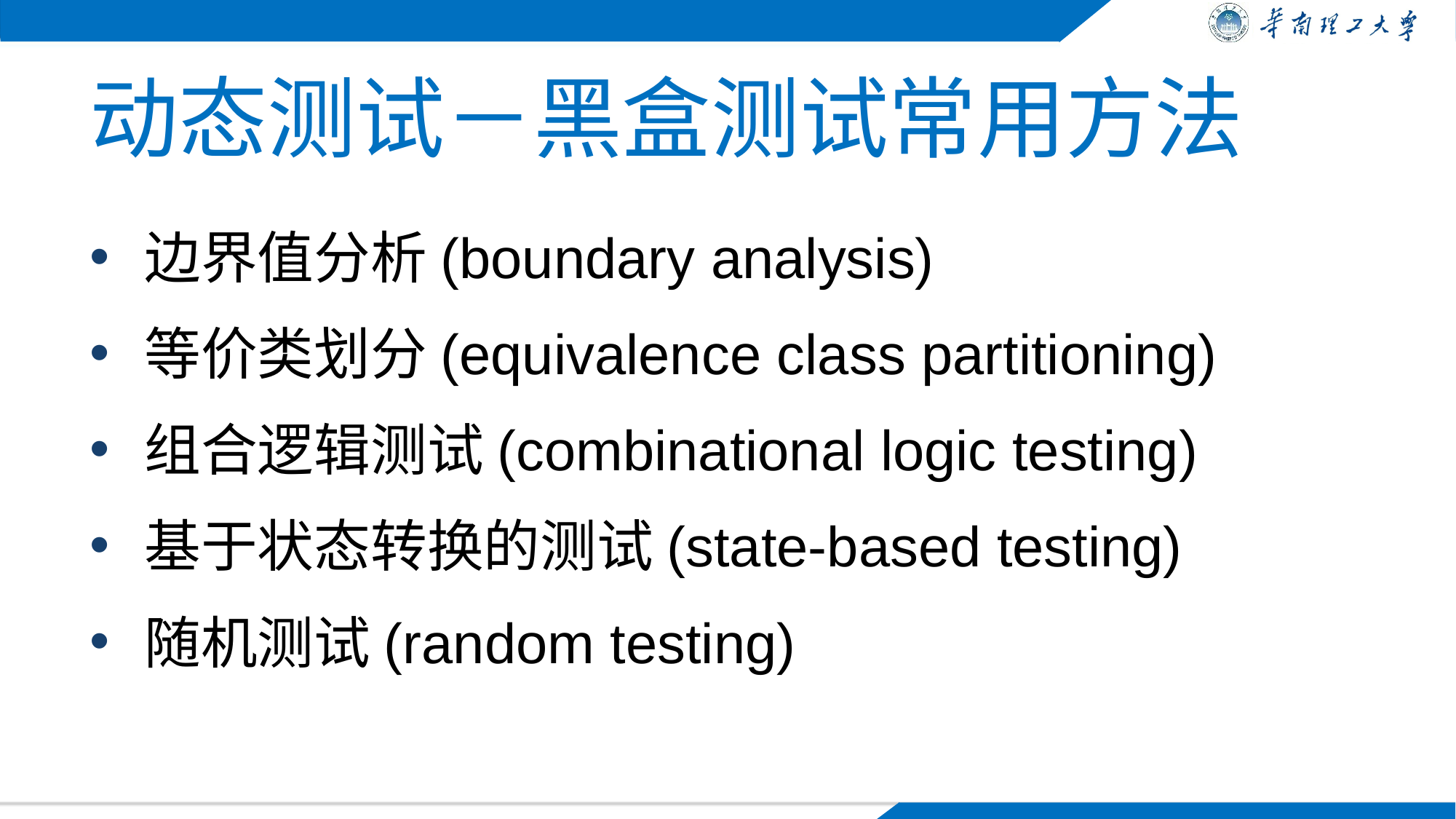

# 动态测试－黑盒测试常用方法
边界值分析(boundary analysis)
等价类划分(equivalence class partitioning)
组合逻辑测试(combinational logic testing)
基于状态转换的测试(state-based testing)
随机测试(random testing)
20